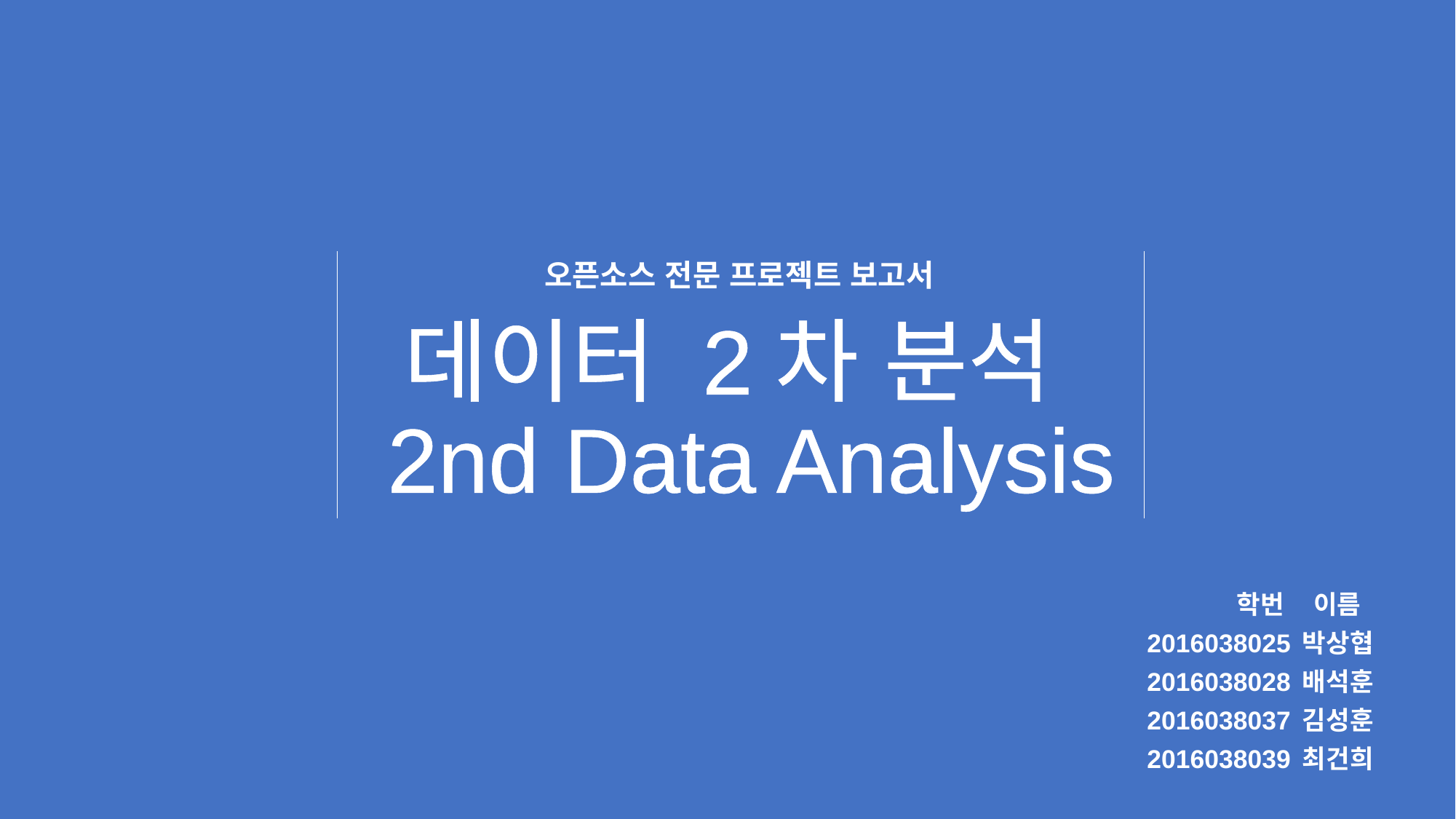

# 데이터 2차 분석 2nd Data Analysis
오픈소스 전문 프로젝트 보고서
          학번    이름
2016038025 박상협
2016038028 배석훈
2016038037 김성훈
2016038039 최건희